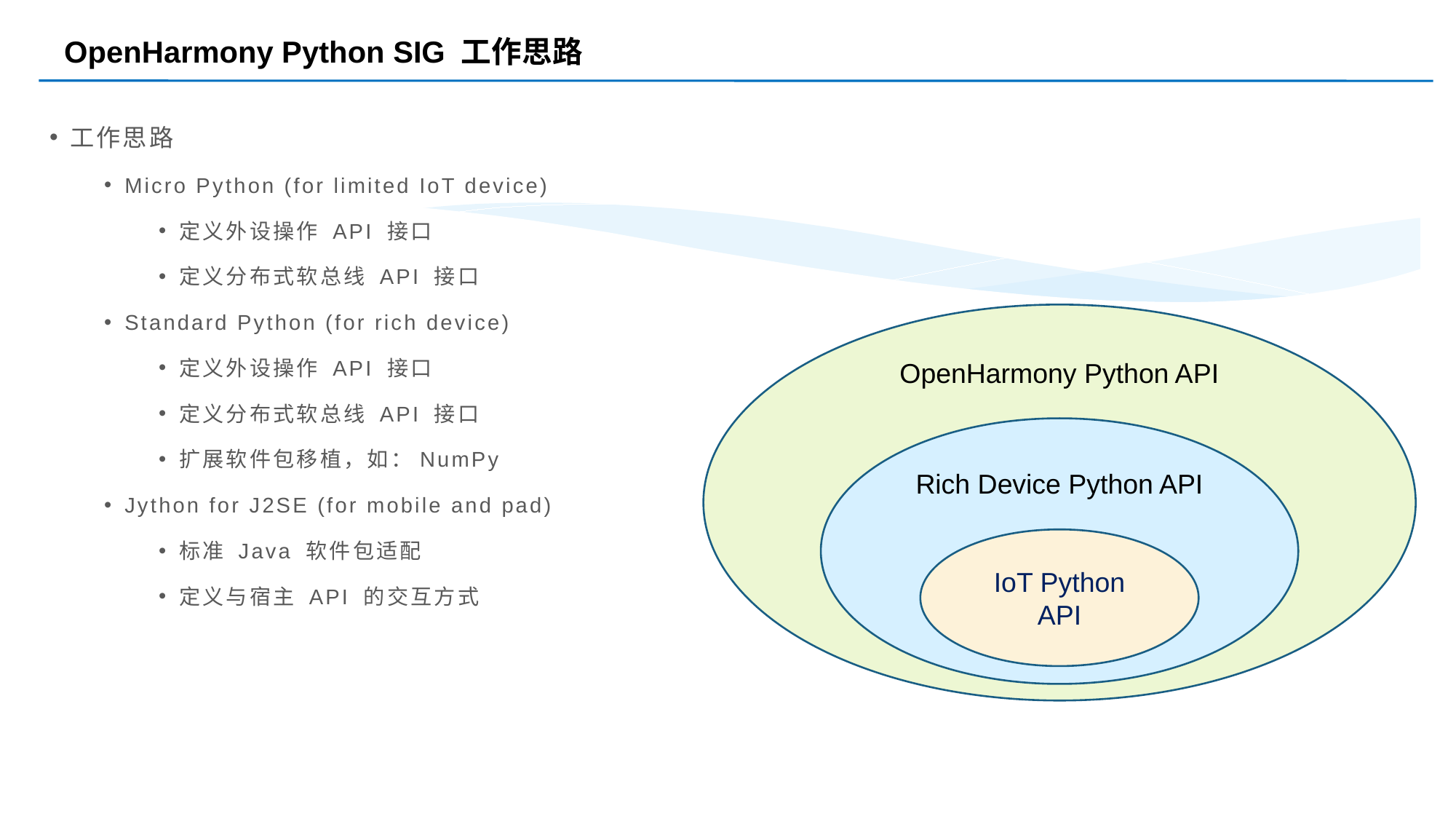

OpenHarmony Python SIG 工作思路

工作思路
Micro Python (for limited IoT device)
定义外设操作 API 接口
定义分布式软总线 API 接口
Standard Python (for rich device)
定义外设操作 API 接口
定义分布式软总线 API 接口
扩展软件包移植，如：NumPy
Jython for J2SE (for mobile and pad)
标准 Java 软件包适配
定义与宿主 API 的交互方式

OpenHarmony Python API

Rich Device Python API
IoT Python API